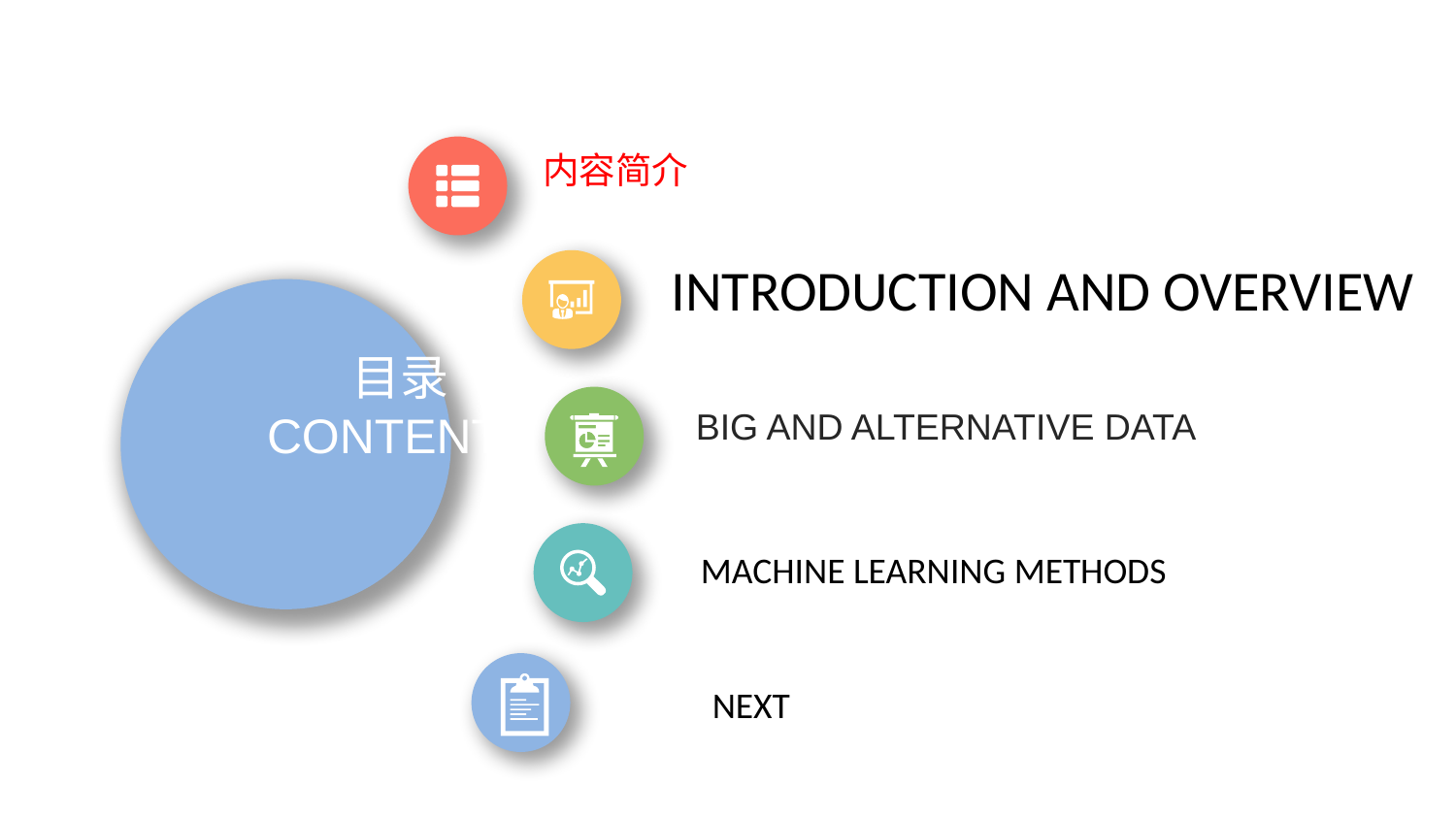

内容简介
INTRODUCTION AND OVERVIEW

BIG AND ALTERNATIVE DATA

目录
CONTENTS

MACHINE LEARNING METHODS
NEXT